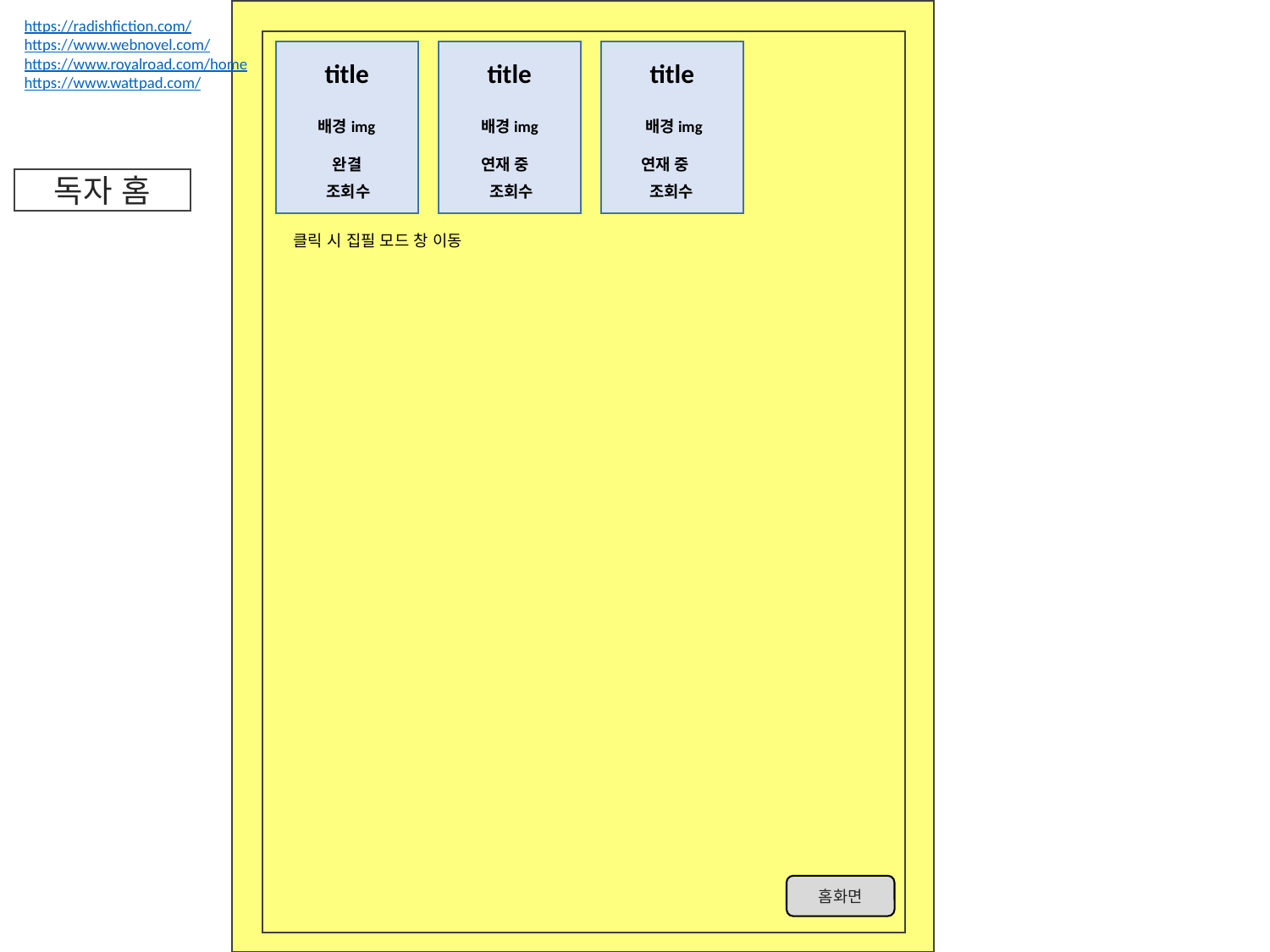

https://radishfiction.com/
https://www.webnovel.com/
https://www.royalroad.com/home
https://www.wattpad.com/

title
title
title
배경img
배경img
배경img
완결
연재 중
연재 중
독자 홈
조회수
조회수
조회수
클릭 시 집필 모드 창 이동
홈화면